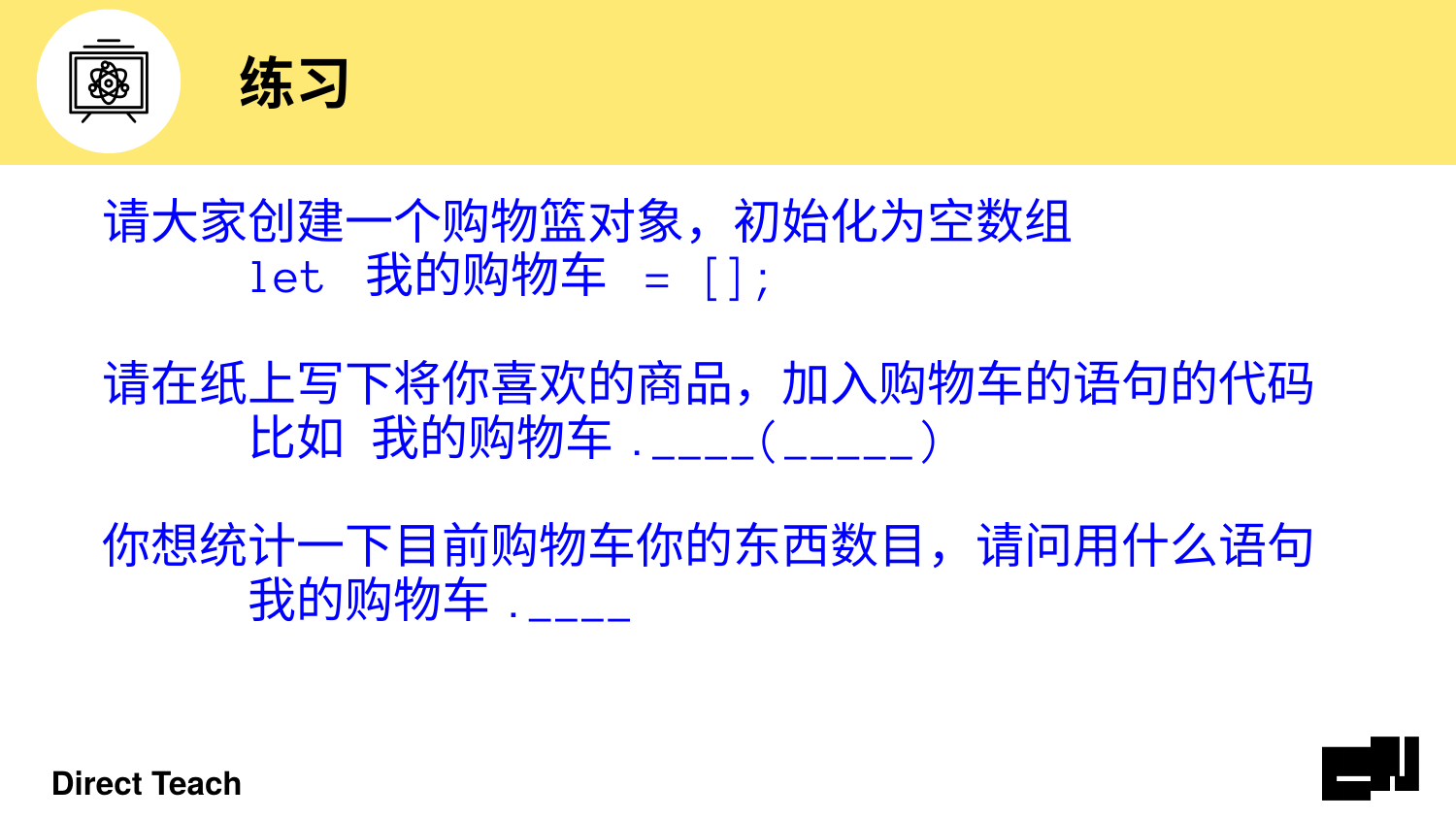

# 练习
请大家创建一个购物篮对象，初始化为空数组
	let 我的购物车 = [];

请在纸上写下将你喜欢的商品，加入购物车的语句的代码
	比如 我的购物车.____(_____)

你想统计一下目前购物车你的东西数目，请问用什么语句
	我的购物车.____